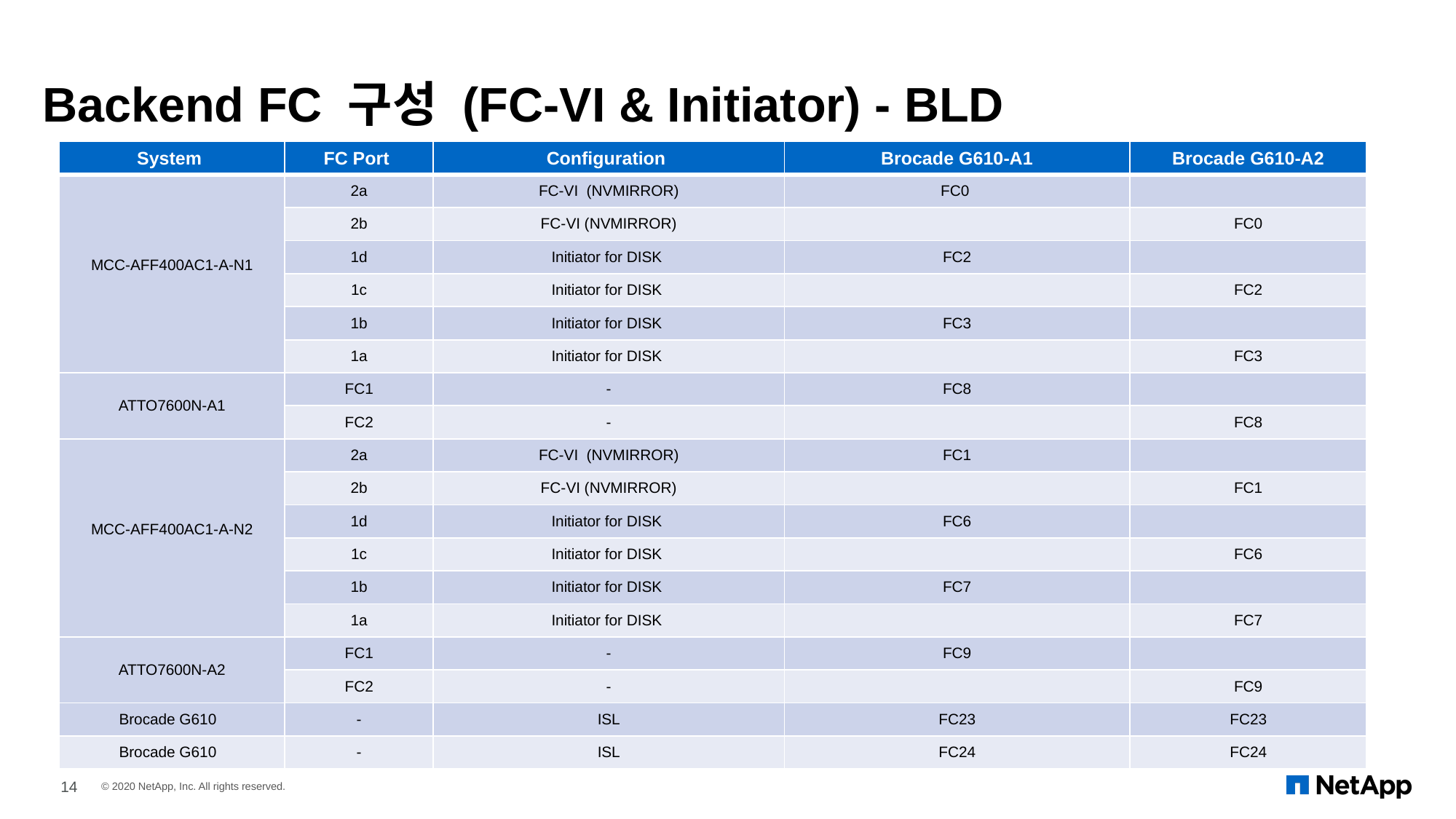

# Backend FC 구성 (FC-VI & Initiator) - BLD
| System | FC Port | Configuration | Brocade G610-A1 | Brocade G610-A2 |
| --- | --- | --- | --- | --- |
| MCC-AFF400AC1-A-N1 | 2a | FC-VI (NVMIRROR) | FC0 |  |
|  | 2b | FC-VI (NVMIRROR) |  | FC0 |
|  | 1d | Initiator for DISK | FC2 |  |
|  | 1c | Initiator for DISK |  | FC2 |
|  | 1b | Initiator for DISK | FC3 |  |
|  | 1a | Initiator for DISK |  | FC3 |
| ATTO7600N-A1 | FC1 | - | FC8 |  |
|  | FC2 | - |  | FC8 |
| MCC-AFF400AC1-A-N2 | 2a | FC-VI (NVMIRROR) | FC1 |  |
|  | 2b | FC-VI (NVMIRROR) |  | FC1 |
|  | 1d | Initiator for DISK | FC6 |  |
|  | 1c | Initiator for DISK |  | FC6 |
|  | 1b | Initiator for DISK | FC7 |  |
|  | 1a | Initiator for DISK |  | FC7 |
| ATTO7600N-A2 | FC1 | - | FC9 |  |
|  | FC2 | - |  | FC9 |
| Brocade G610 | - | ISL | FC23 | FC23 |
| Brocade G610 | - | ISL | FC24 | FC24 |